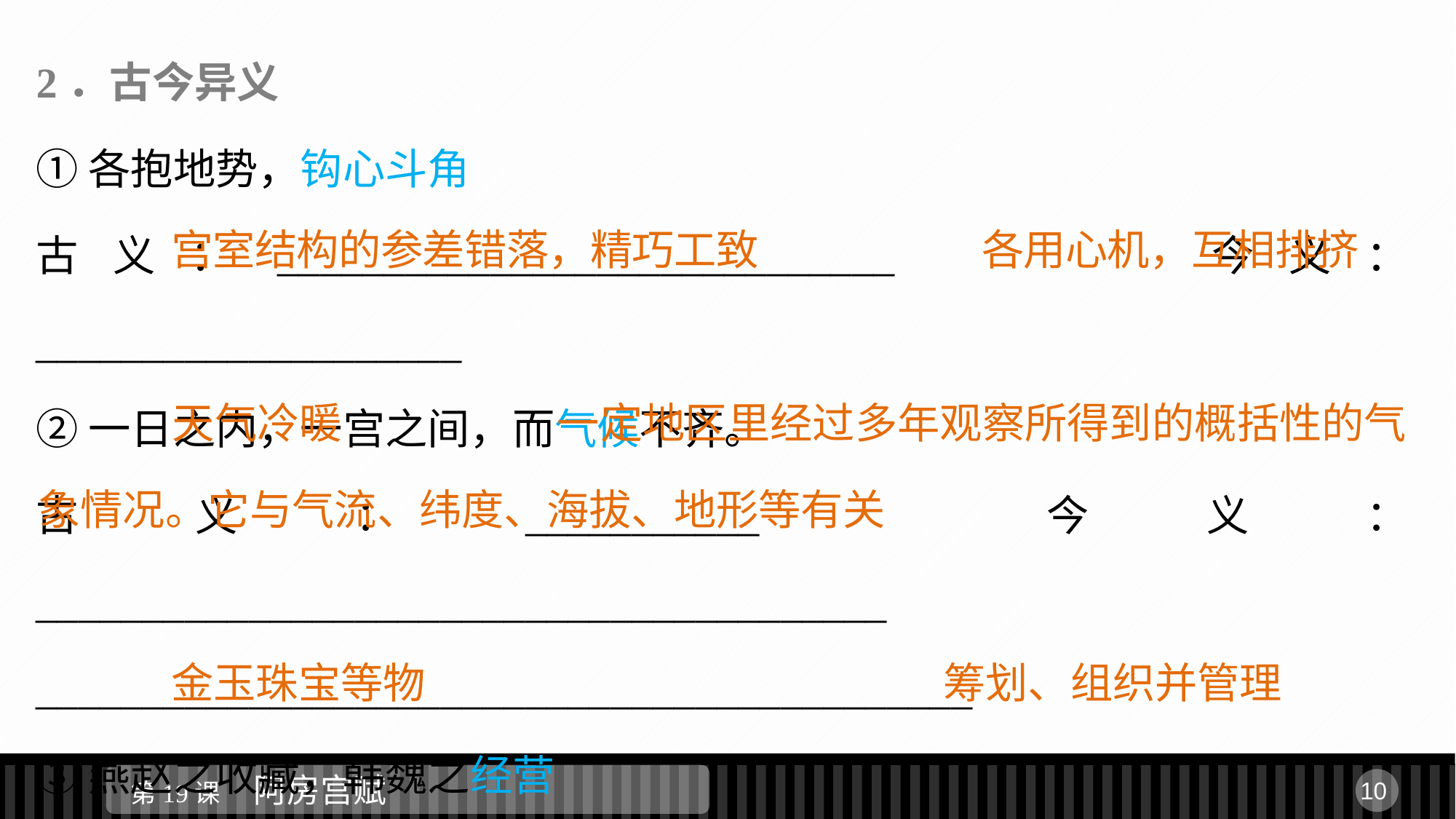

2．古今异义
①各抱地势，钩心斗角
古义：_____________________________      今义：____________________
②一日之内，一宫之间，而气候不齐。
古义：___________　今义：________________________________________
____________________________________________
③燕赵之收藏，韩魏之经营
古义：_____________　                                  今义：__________________
             宫室结构的参差错落，精巧工致	                   各用心机，互相排挤

             天气冷暖	                    一定地区里经过多年观察所得到的概括性的气象情况。它与气流、纬度、海拔、地形等有关

             金玉珠宝等物		                                      筹划、组织并管理